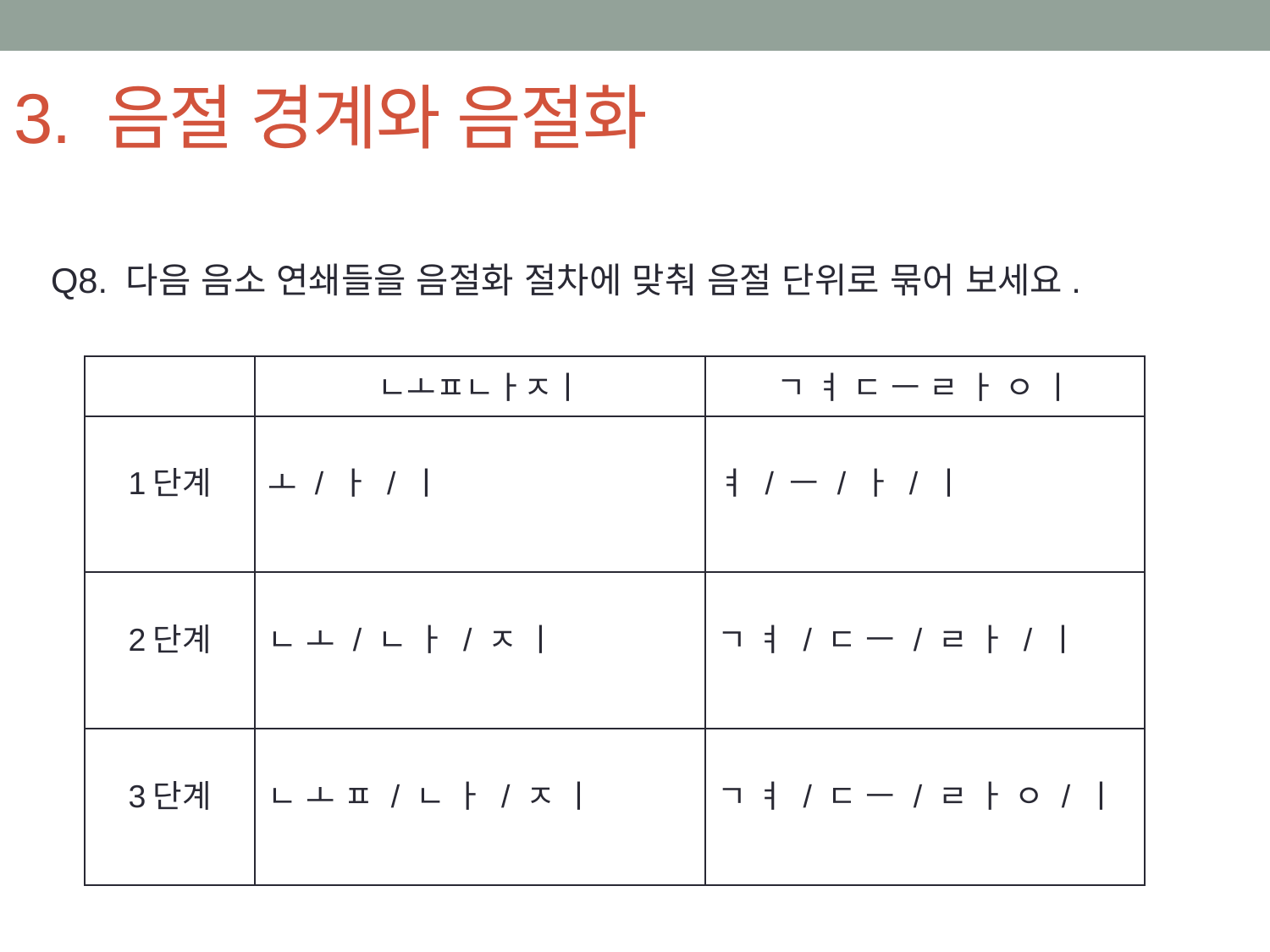

# 3. 음절 경계와 음절화

Q8. 다음 음소 연쇄들을 음절화 절차에 맞춰 음절 단위로 묶어 보세요.

|  | ㄴㅗㅍㄴㅏㅈㅣ | ㄱ ㅕ ㄷ ㅡ ㄹ ㅏ ㅇ ㅣ |
| --- | --- | --- |
| 1단계 | ㅗ / ㅏ / ㅣ | ㅕ / ㅡ / ㅏ / ㅣ |
| 2단계 | ㄴ ㅗ / ㄴ ㅏ / ㅈ ㅣ | ㄱ ㅕ / ㄷ ㅡ / ㄹ ㅏ / ㅣ |
| 3단계 | ㄴ ㅗ ㅍ / ㄴ ㅏ / ㅈ ㅣ | ㄱ ㅕ / ㄷ ㅡ / ㄹ ㅏ ㅇ / ㅣ |